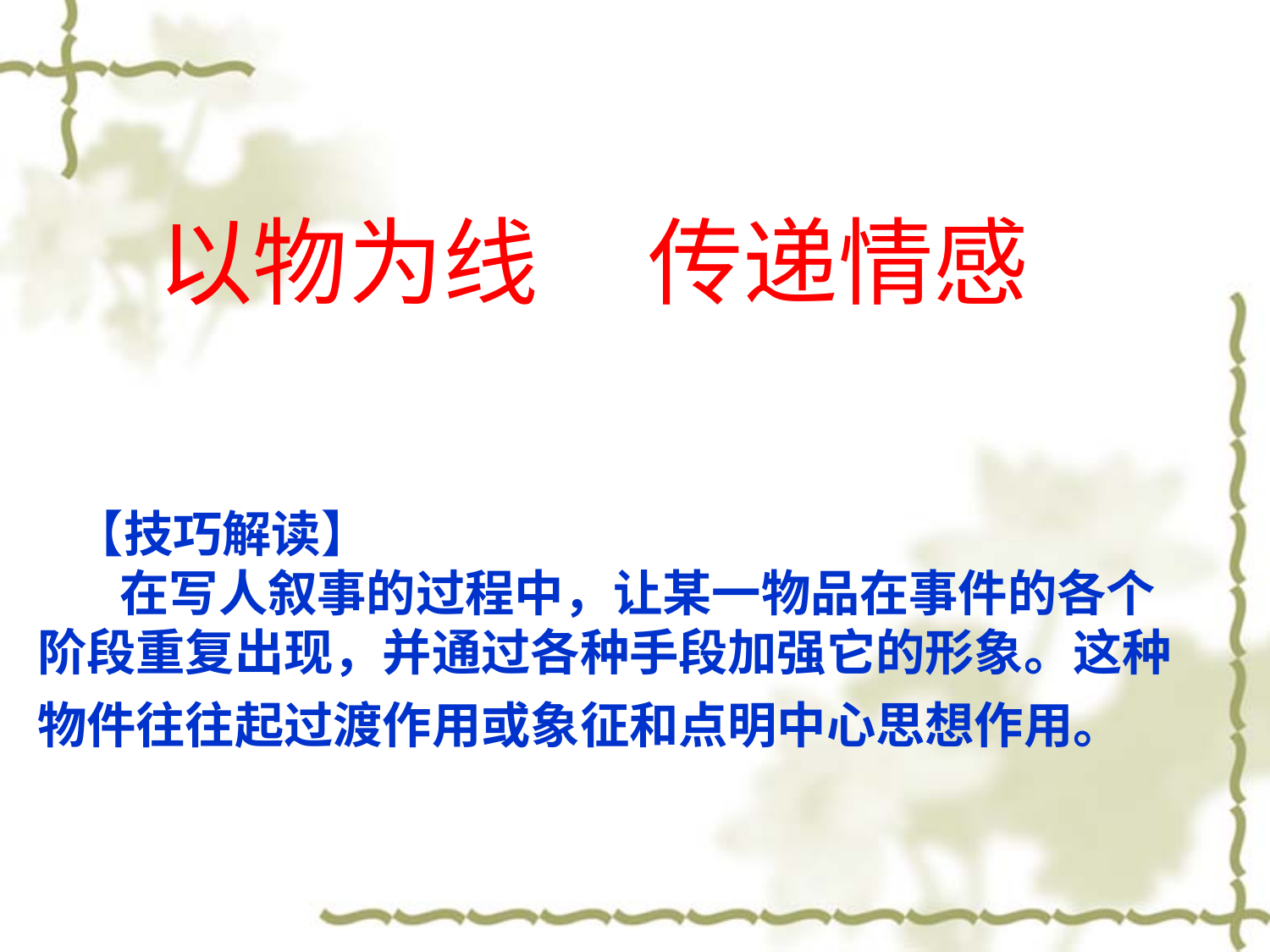

以物为线
传递情感
【技巧解读】
   在写人叙事的过程中，让某一物品在事件的各个阶段重复出现，并通过各种手段加强它的形象。这种物件往往起过渡作用或象征和点明中心思想作用。